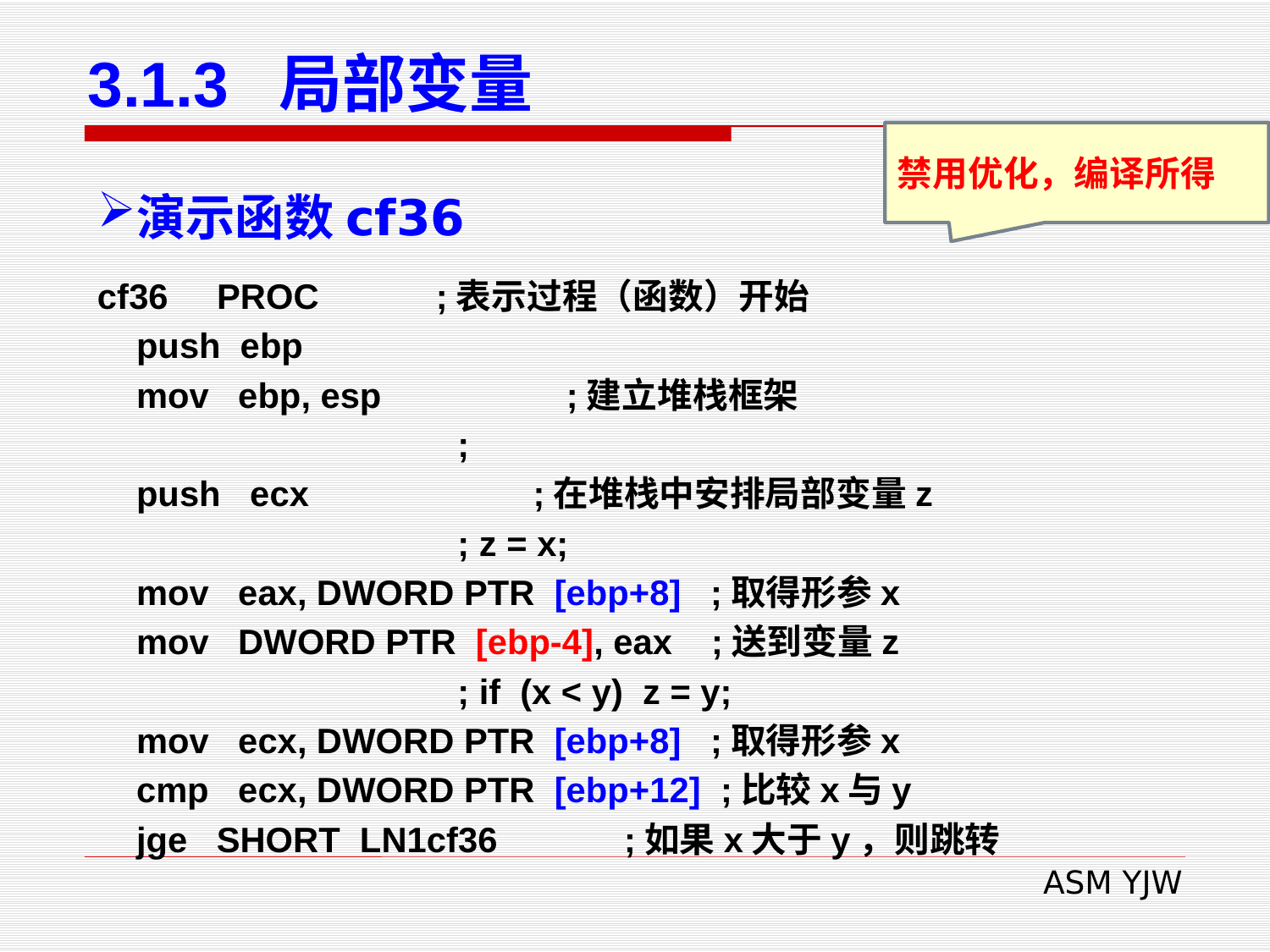

# 3.1.3  局部变量
禁用优化，编译所得
演示函数cf36
cf36     PROC            ;表示过程（函数）开始
    push  ebp
    mov   ebp, esp                   ;建立堆栈框架
                                     ;
    push   ecx                       ;在堆栈中安排局部变量z
                                     ; z = x;
    mov   eax, DWORD PTR  [ebp+8]   ;取得形参x
    mov   DWORD PTR  [ebp-4], eax    ;送到变量z
                                     ; if  (x < y)  z = y;
    mov   ecx, DWORD PTR  [ebp+8]   ;取得形参x
    cmp   ecx, DWORD PTR  [ebp+12]  ;比较x与y
    jge   SHORT  LN1cf36             ;如果x大于y，则跳转